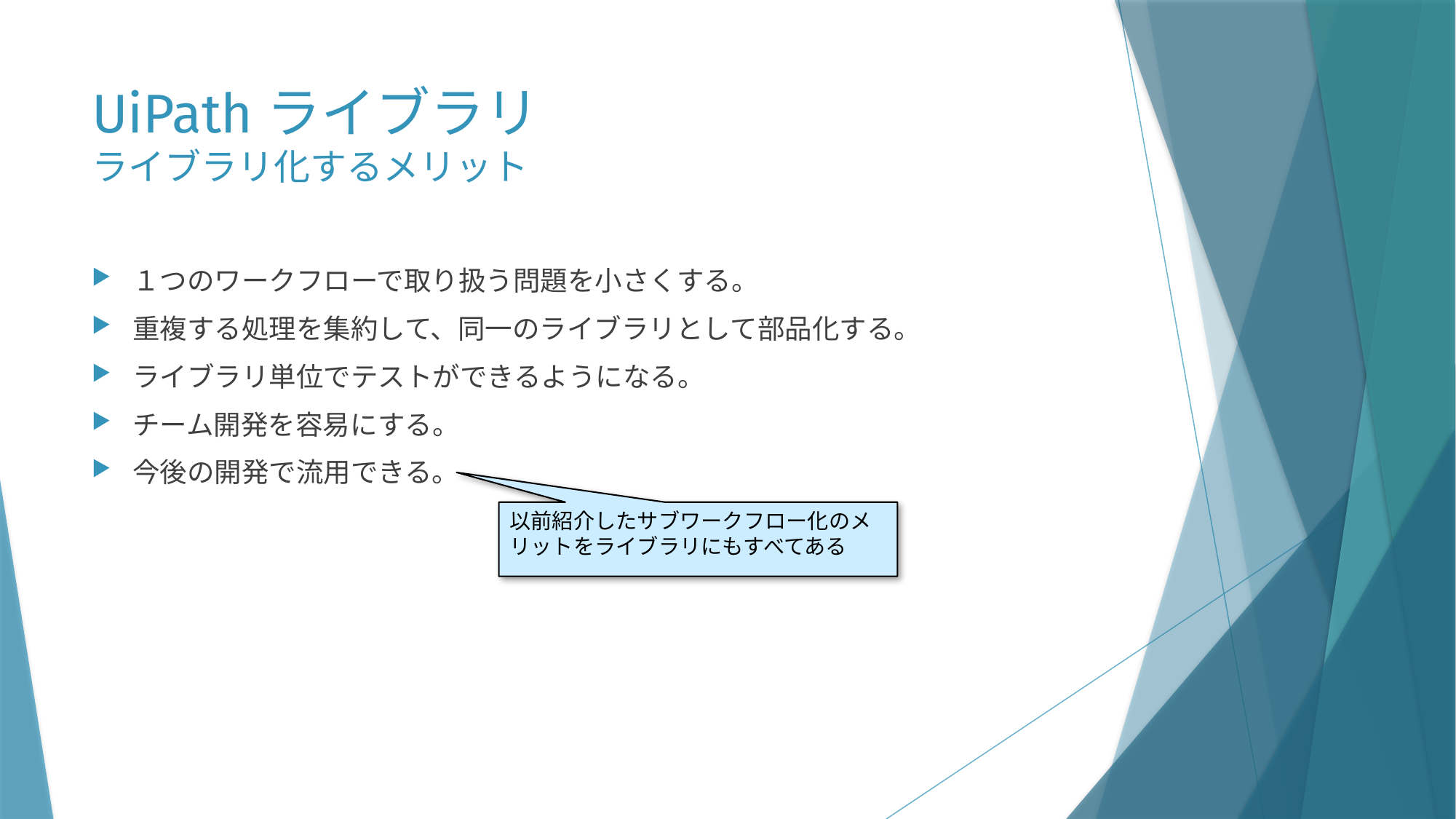

# UiPathライブラリ ライブラリ化するメリット
１つのワークフローで取り扱う問題を小さくする。
重複する処理を集約して、同一のライブラリとして部品化する。
ライブラリ単位でテストができるようになる。
チーム開発を容易にする。
今後の開発で流用できる。

以前紹介したサブワークフロー化のメリットをライブラリにもすべてある